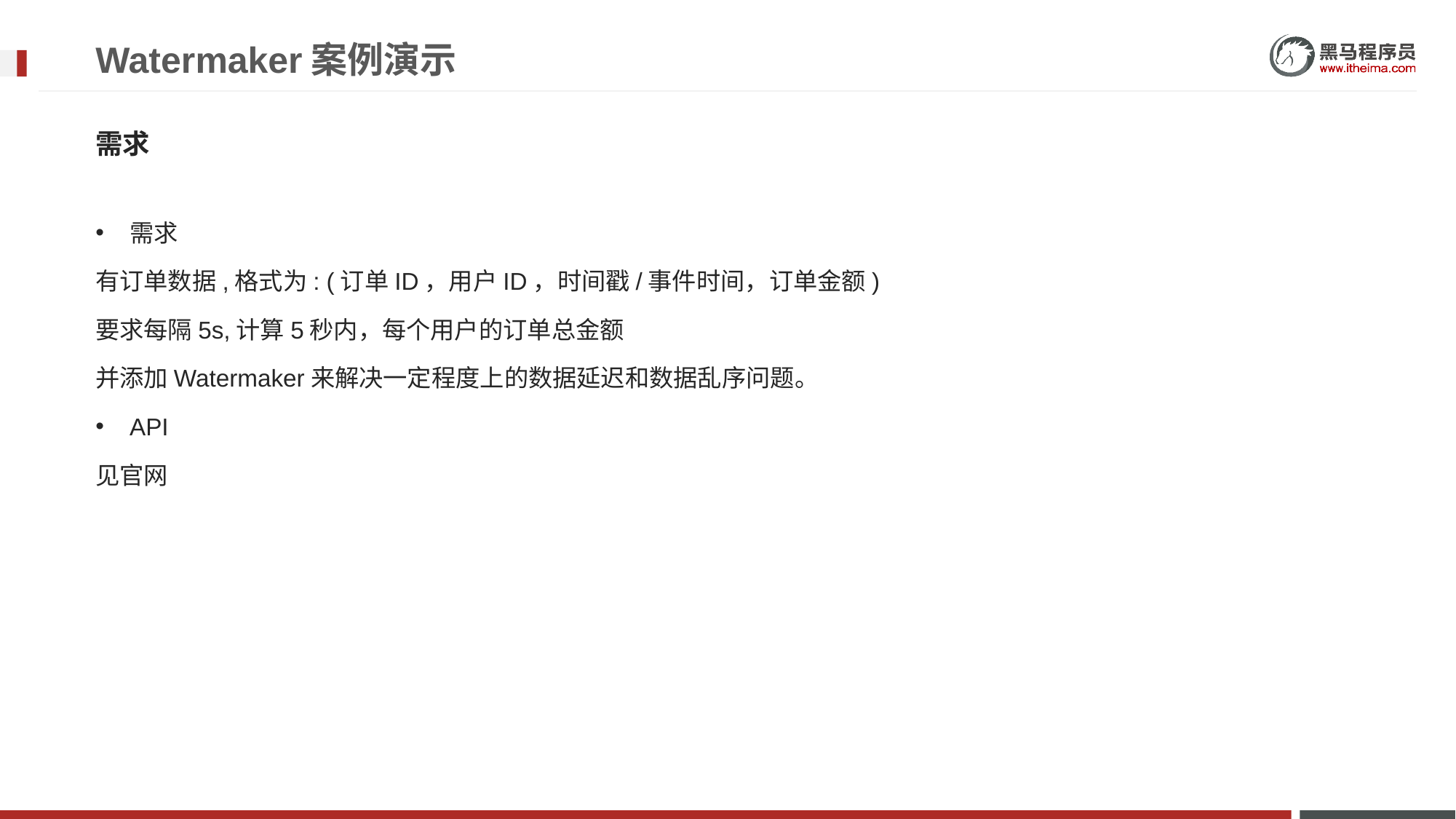

# Watermaker案例演示
需求
需求
有订单数据,格式为: (订单ID，用户ID，时间戳/事件时间，订单金额)
要求每隔5s,计算5秒内，每个用户的订单总金额
并添加Watermaker来解决一定程度上的数据延迟和数据乱序问题。
API
见官网